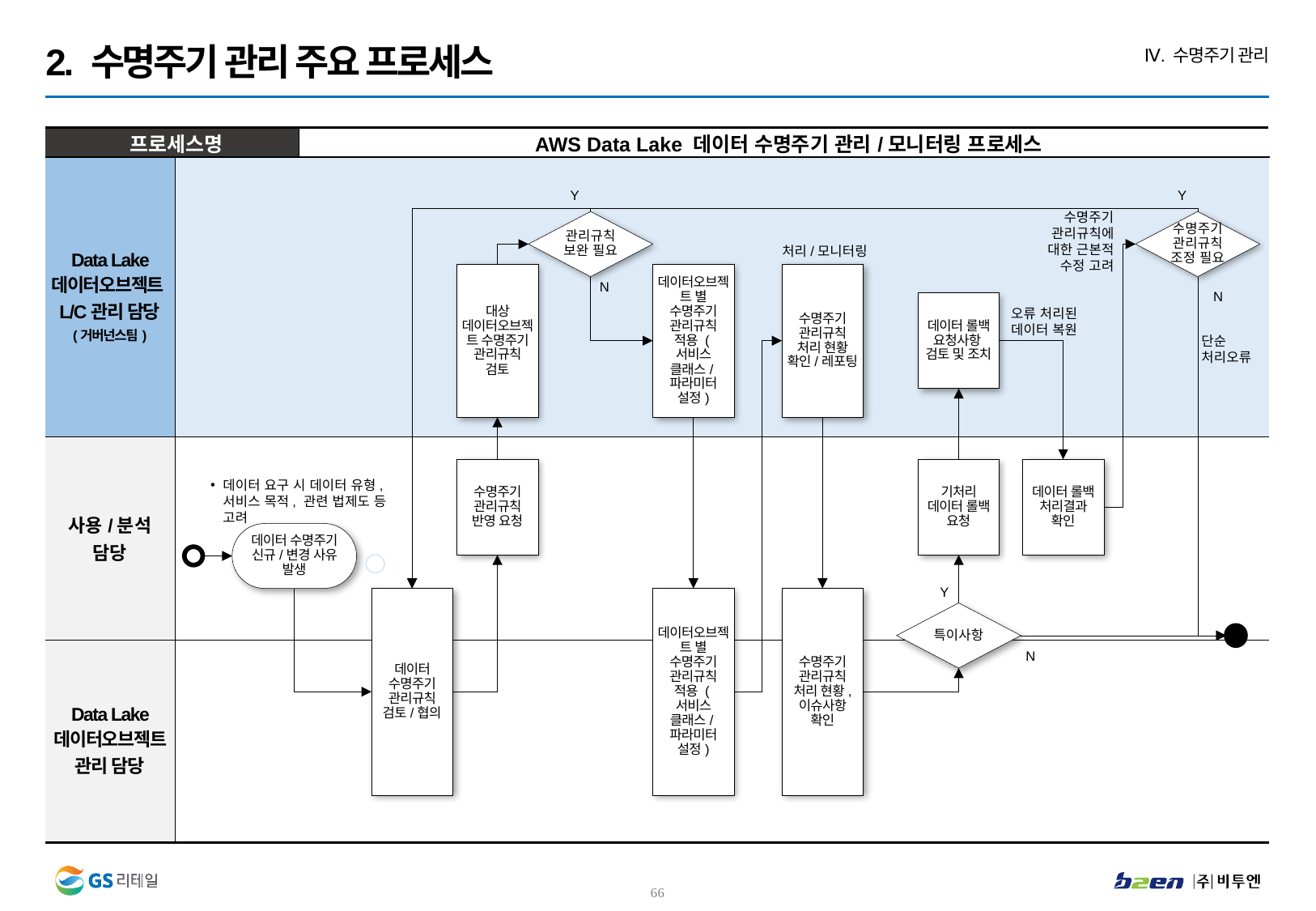

2. 수명주기 관리 주요 프로세스
Ⅳ. 수명주기 관리
| 프로세스명 |  | AWS Data Lake 데이터 수명주기 관리/모니터링 프로세스 |
| --- | --- | --- |
| Data Lake 데이터오브젝트 L/C관리 담당 (거버넌스팀) |  |  |
| 사용/분석 담당 |  |  |
| Data Lake 데이터오브젝트 관리 담당 |  |  |
Y
Y
수명주기 관리규칙에 대한 근본적 수정 고려
관리규칙 보완 필요
수명주기 관리규칙 조정 필요
처리/모니터링
대상 데이터오브젝트 수명주기 관리규칙 검토
데이터오브젝트 별
수명주기 관리규칙 적용 (서비스 클래스/파라미터 설정)
수명주기 관리규칙 처리 현황 확인/레포팅
N
N
데이터 롤백 요청사항
검토 및 조치
오류 처리된 데이터 복원
단순 처리오류
수명주기 관리규칙 반영 요청
기처리 데이터 롤백 요청
데이터 롤백 처리결과 확인
데이터 요구 시 데이터 유형,
서비스 목적, 관련 법제도 등 고려
데이터 수명주기 신규/변경 사유 발생

Y
데이터 수명주기 관리규칙 검토/협의
데이터오브젝트 별
수명주기 관리규칙 적용 (서비스 클래스/파라미터 설정)
수명주기 관리규칙 처리 현황, 이슈사항 확인
특이사항

N
66